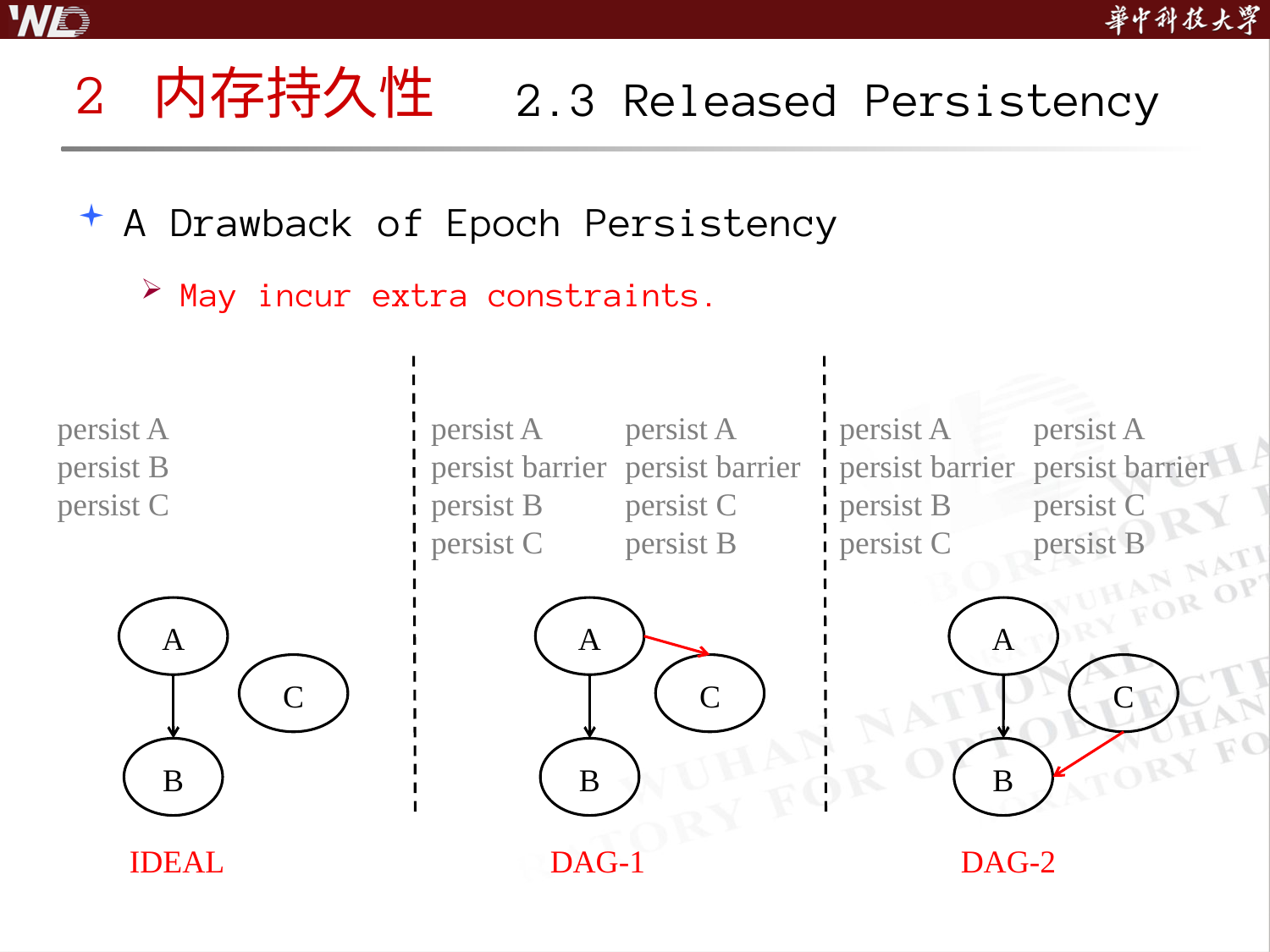

# 2 内存持久性
2.3 Released Persistency
A Drawback of Epoch Persistency
May incur extra constraints.
persist A
persist B
persist C
persist A
persist barrier
persist B
persist C
persist A
persist barrier
persist C
persist B
persist A
persist barrier
persist B
persist C
persist A
persist barrier
persist C
persist B
A
A
A
C
C
C
B
B
B
  IDEAL
  DAG-1
  DAG-2